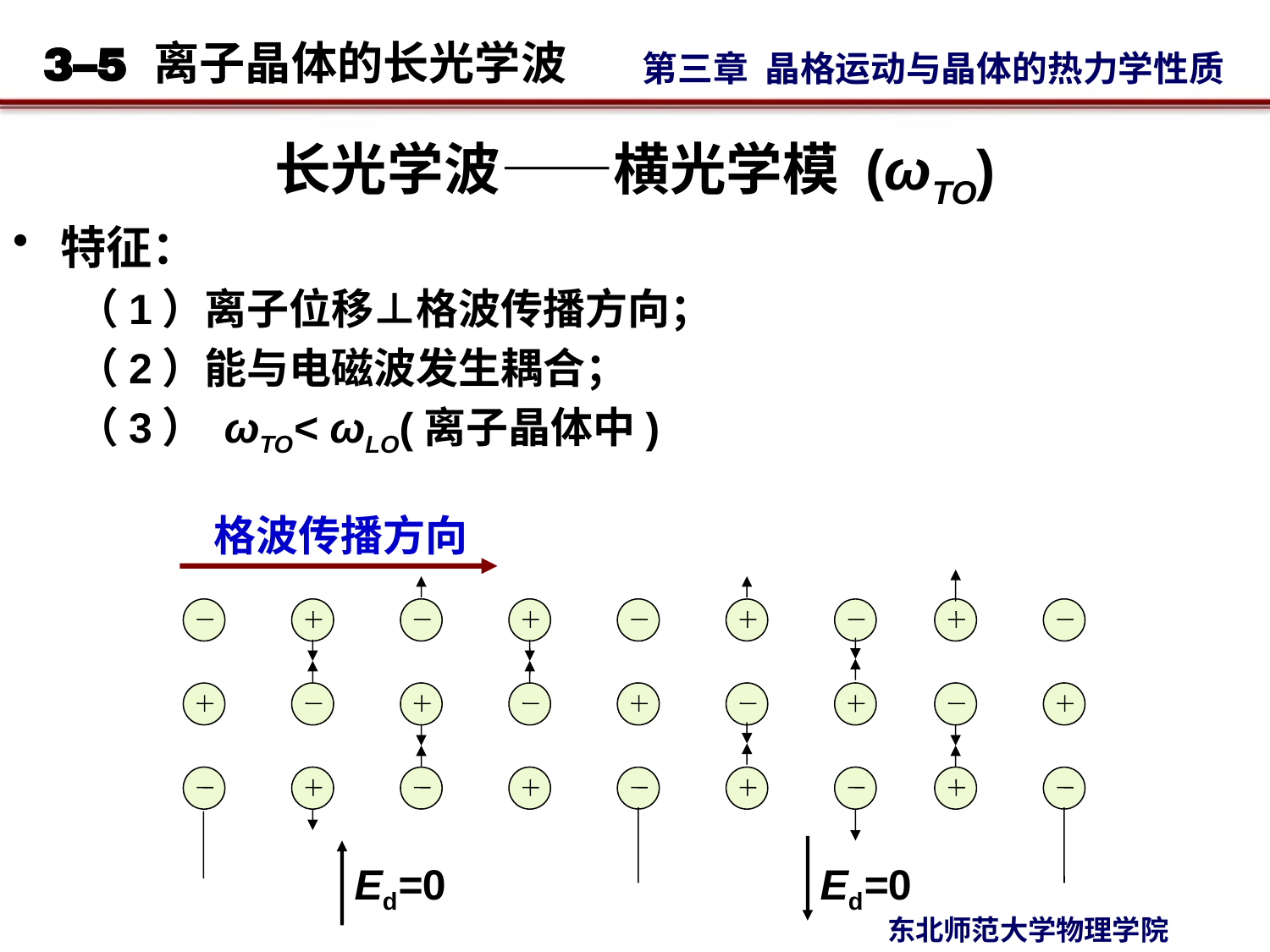

# 长光学波——横光学模 (ωTO)
特征：
（1）离子位移⊥格波传播方向；
（2）能与电磁波发生耦合；
（3） ωTO< ωLO(离子晶体中)
格波传播方向

Ed=0
Ed=0